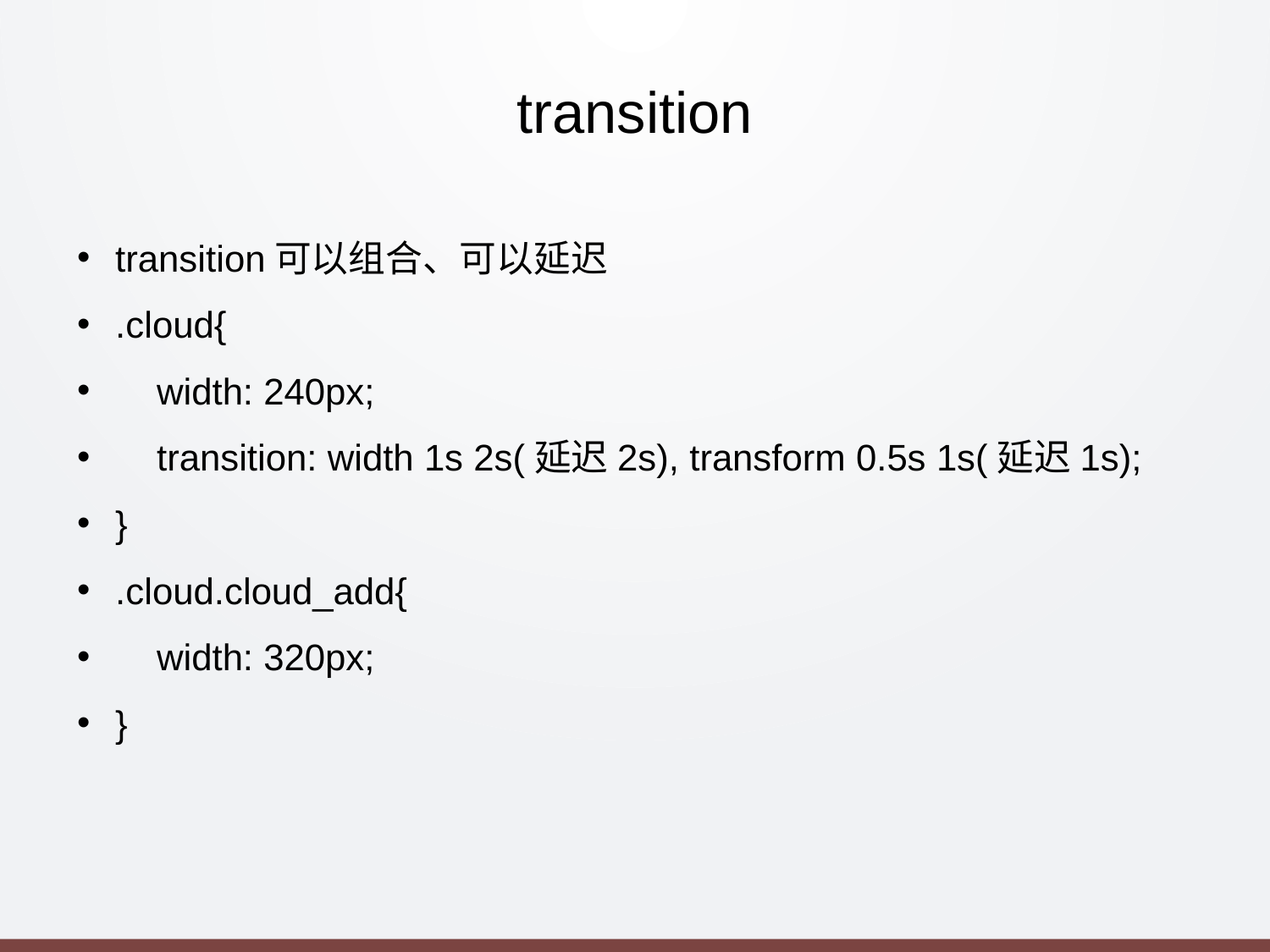

# transition
transition可以组合、可以延迟
.cloud{
    width: 240px;
    transition: width 1s 2s(延迟2s), transform 0.5s 1s(延迟1s);
}
.cloud.cloud_add{
    width: 320px;
}